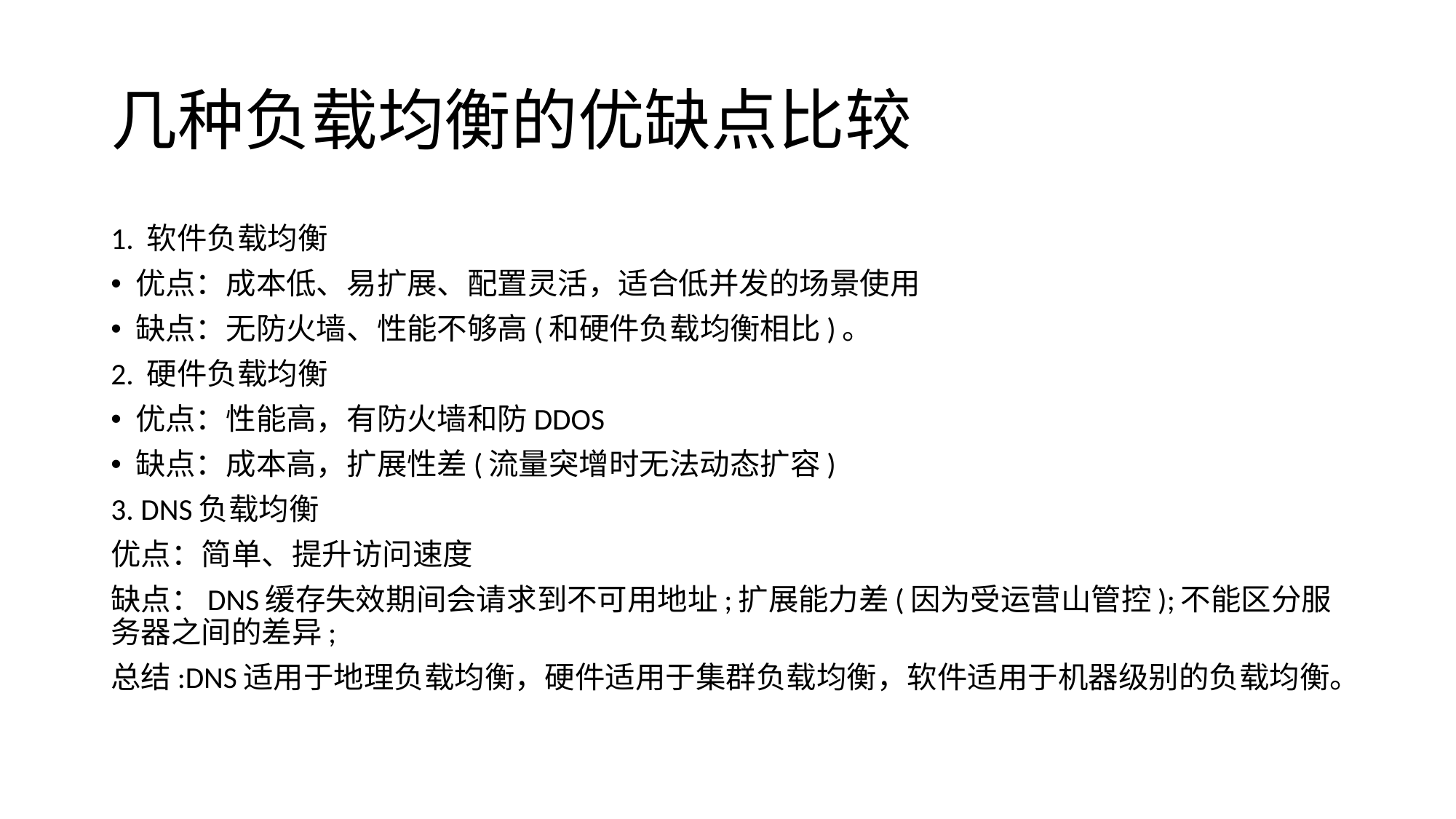

# 几种负载均衡的优缺点比较
1. 软件负载均衡
优点：成本低、易扩展、配置灵活，适合低并发的场景使用
缺点：无防火墙、性能不够高(和硬件负载均衡相比)。
2. 硬件负载均衡
优点：性能高，有防火墙和防DDOS
缺点：成本高，扩展性差(流量突增时无法动态扩容)
3. DNS负载均衡
优点：简单、提升访问速度
缺点：DNS缓存失效期间会请求到不可用地址;扩展能力差(因为受运营山管控);不能区分服务器之间的差异;
总结:DNS适用于地理负载均衡，硬件适用于集群负载均衡，软件适用于机器级别的负载均衡。